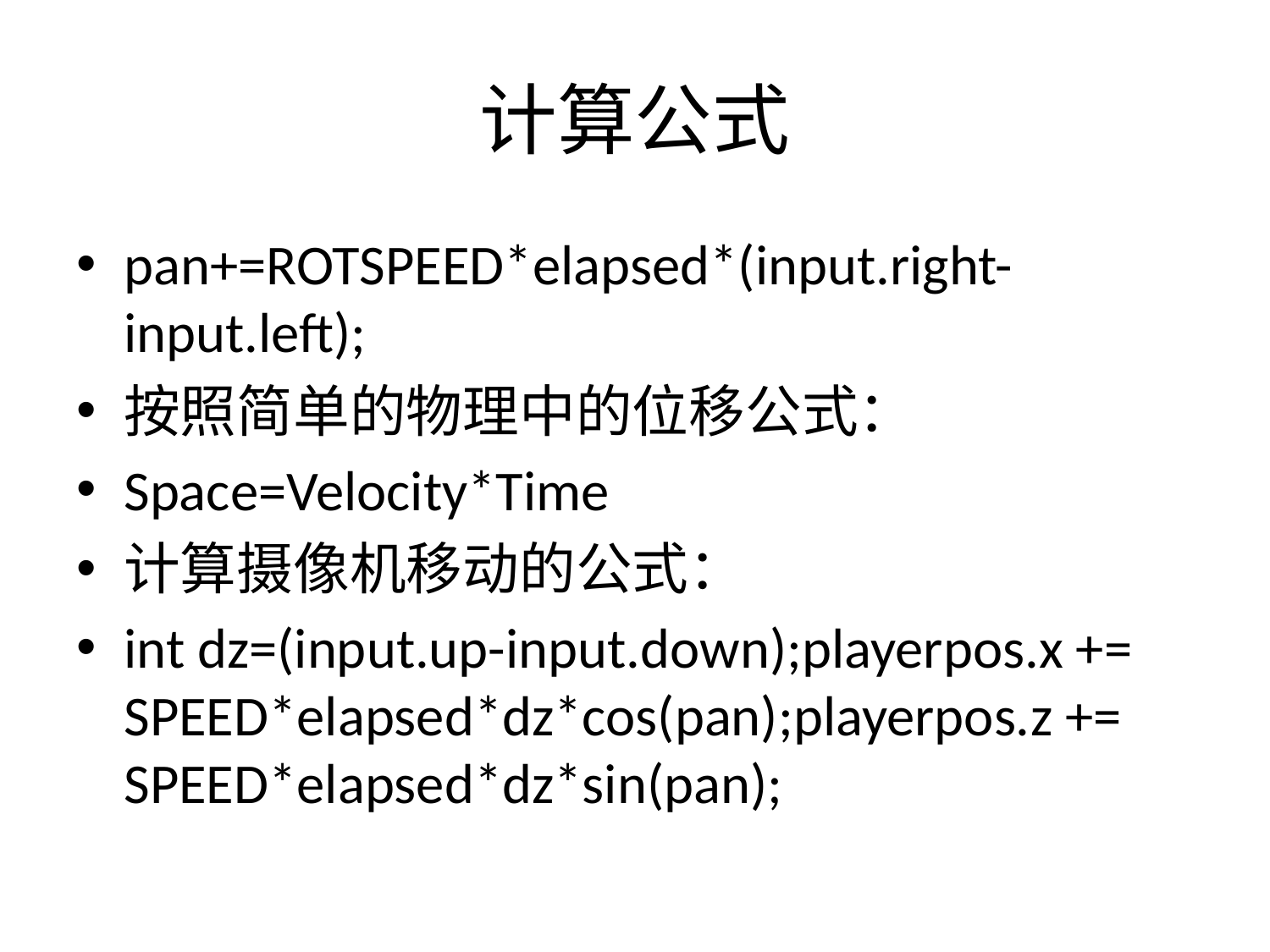

# 计算公式
pan+=ROTSPEED*elapsed*(input.right-input.left);
按照简单的物理中的位移公式：
Space=Velocity*Time
计算摄像机移动的公式：
int dz=(input.up-input.down);playerpos.x += SPEED*elapsed*dz*cos(pan);playerpos.z += SPEED*elapsed*dz*sin(pan);